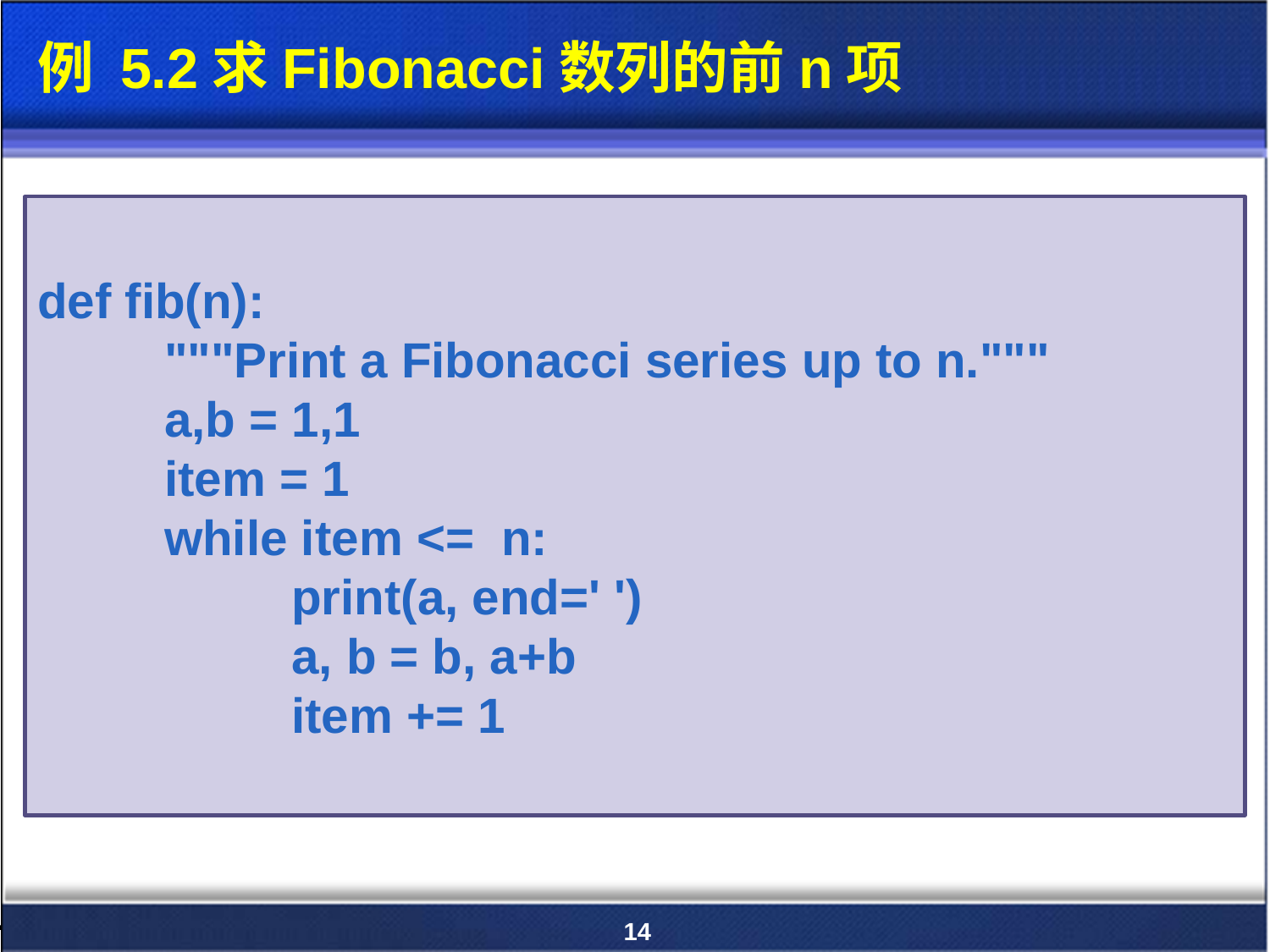

例 5.2求Fibonacci数列的前n项

def fib(n):
	"""Print a Fibonacci series up to n."""
	a,b = 1,1
	item = 1
	while item <=  n:
		print(a, end=' ')
		a, b = b, a+b
		item += 1

14